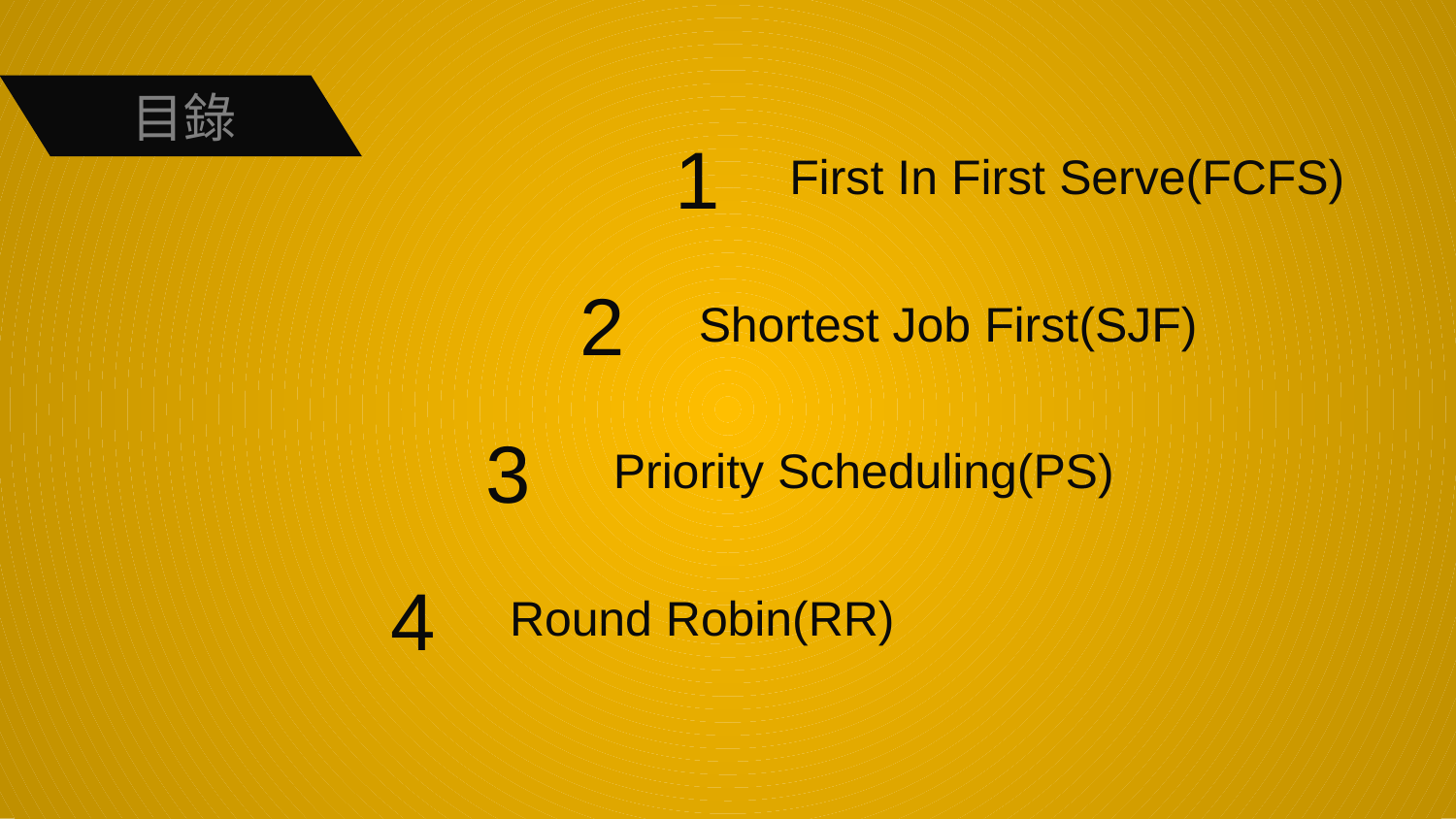

目錄
1
First In First Serve(FCFS)
2
Shortest Job First(SJF)
3
Priority Scheduling(PS)
4
Round Robin(RR)